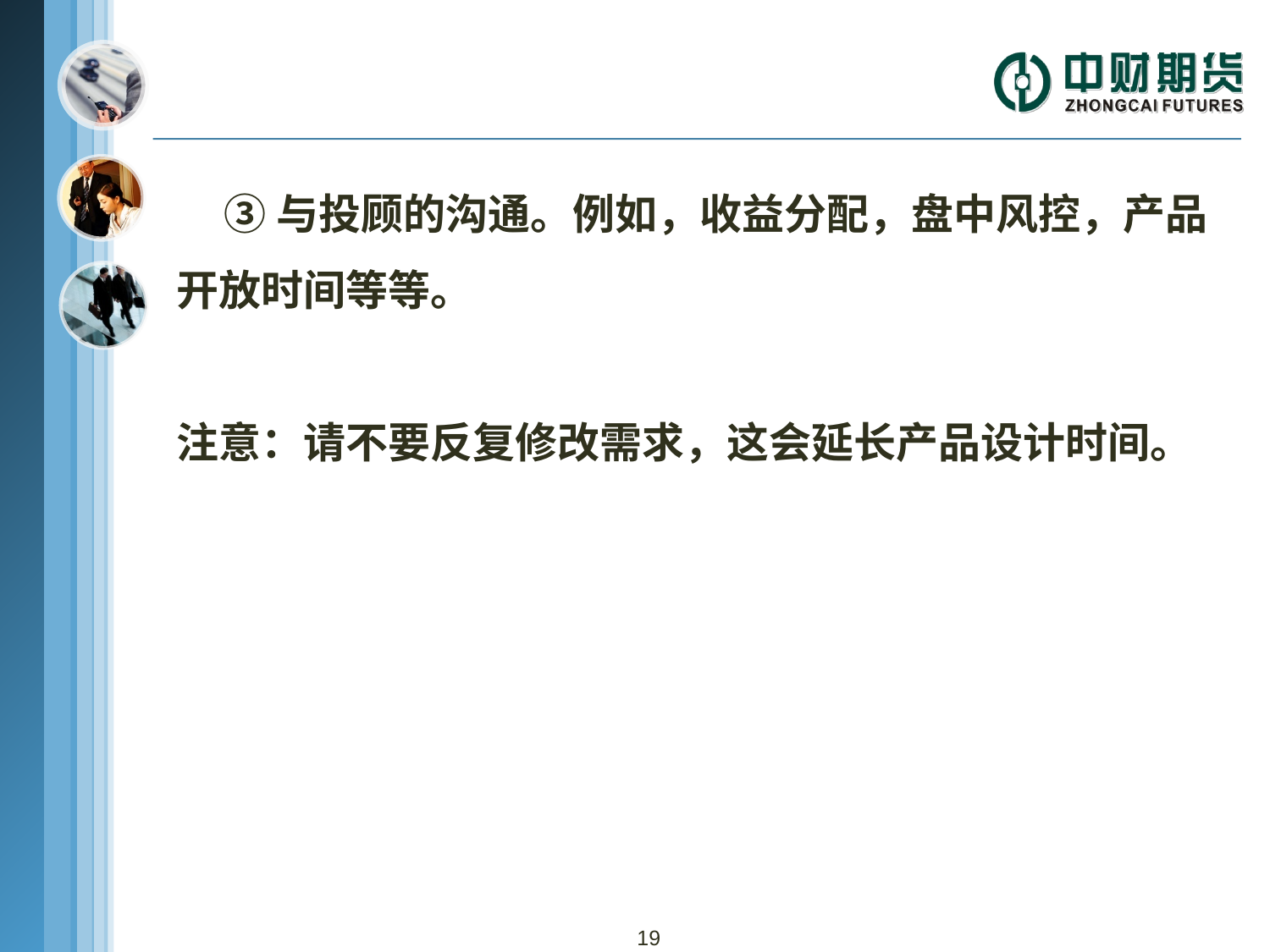

③与投顾的沟通。例如，收益分配，盘中风控，产品
开放时间等等。

注意：请不要反复修改需求，这会延长产品设计时间。

19